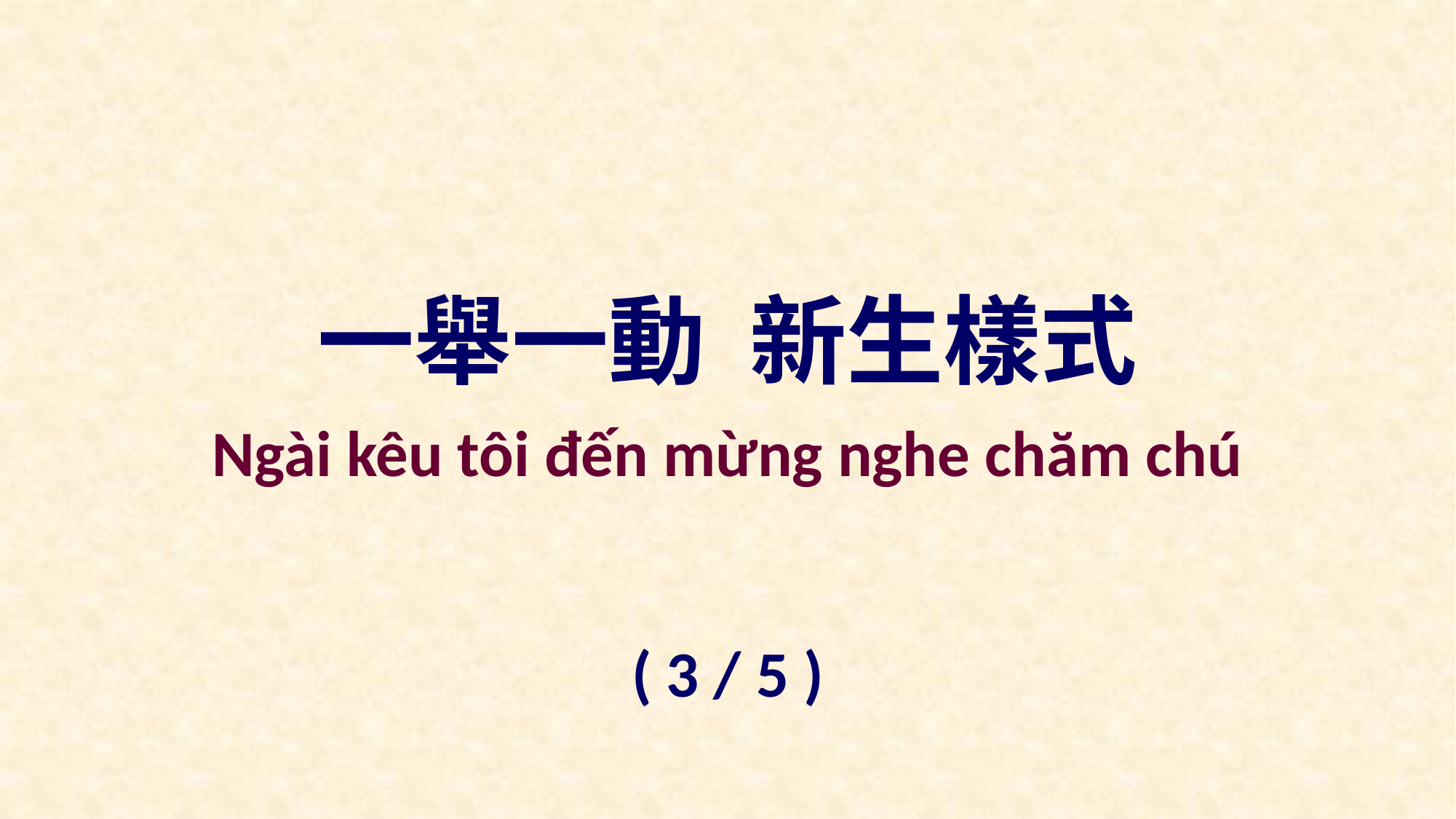

一舉一動  新生樣式
Ngài kêu tôi đến mừng nghe chăm chú
( 3 / 5 )